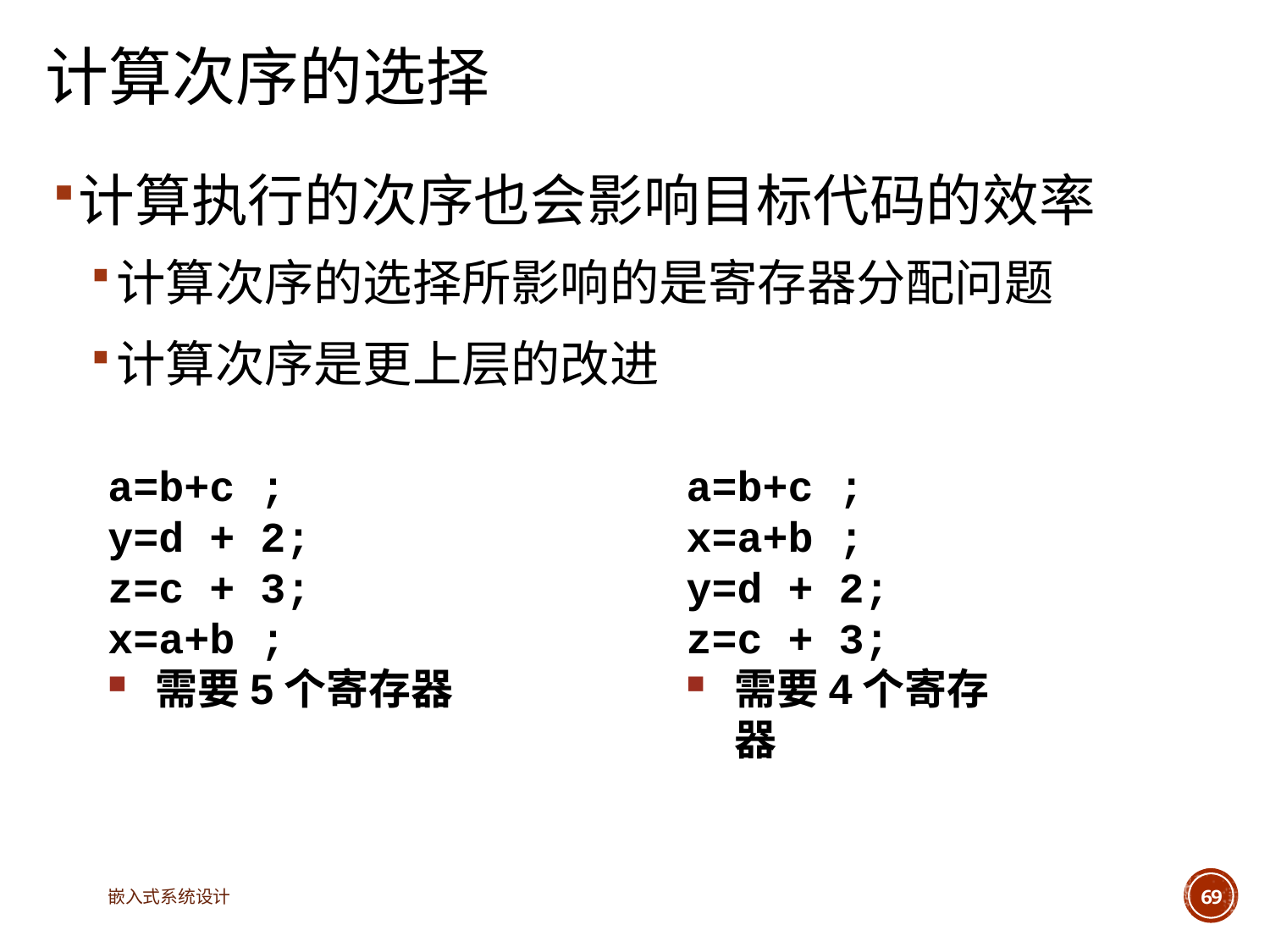

# 计算次序的选择
计算执行的次序也会影响目标代码的效率
计算次序的选择所影响的是寄存器分配问题
计算次序是更上层的改进

a=b+c ;
y=d + 2;
z=c + 3;
x=a+b ;
需要5个寄存器
a=b+c ;
x=a+b ;
y=d + 2;
z=c + 3;
需要4个寄存器
嵌入式系统设计
69